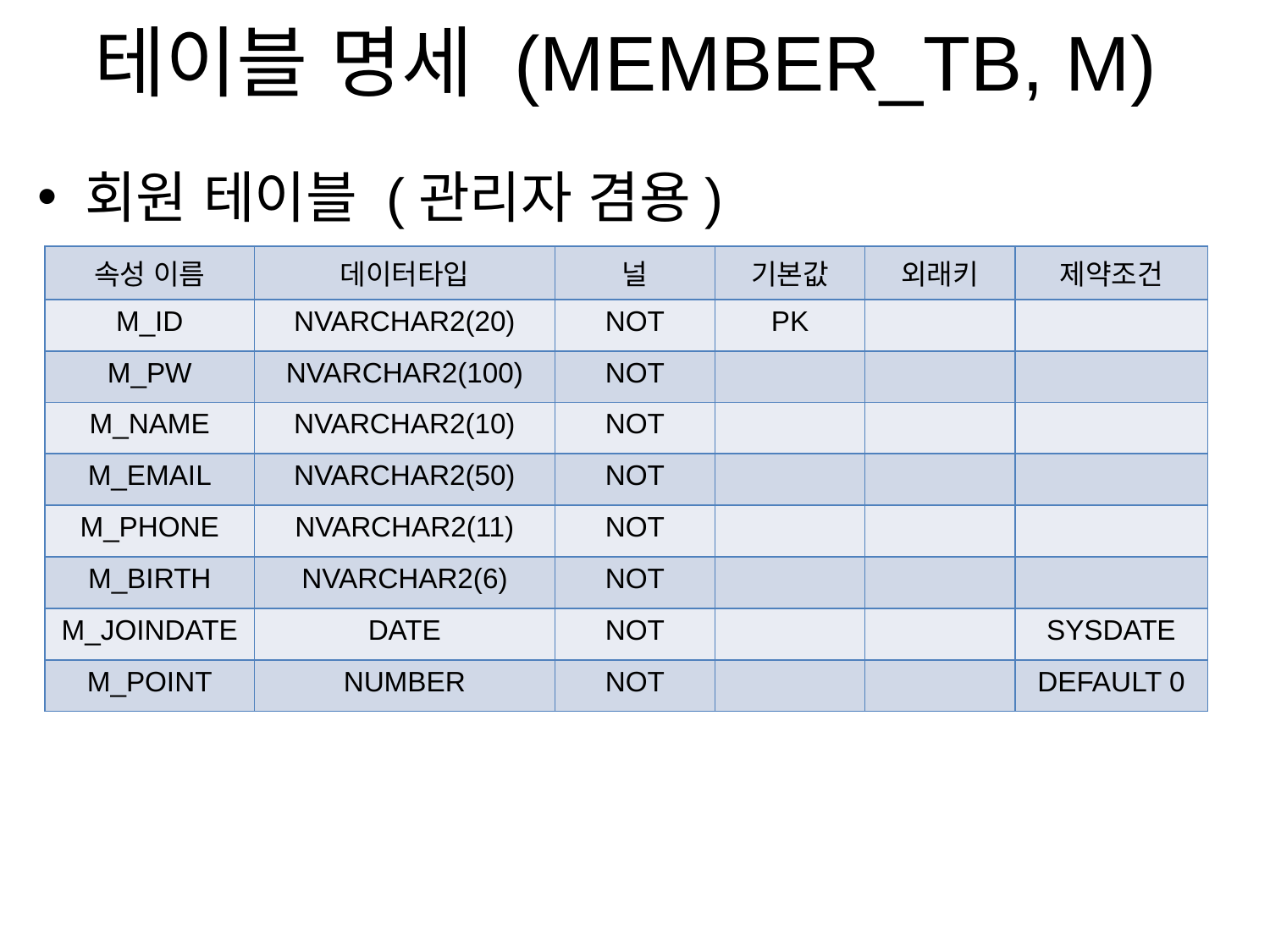

# 테이블 명세 (MEMBER_TB, M)
회원 테이블 (관리자 겸용)
| 속성 이름 | 데이터타입 | 널 | 기본값 | 외래키 | 제약조건 |
| --- | --- | --- | --- | --- | --- |
| M\_ID | NVARCHAR2(20) | NOT | PK |  |  |
| M\_PW | NVARCHAR2(100) | NOT |  |  |  |
| M\_NAME | NVARCHAR2(10) | NOT |  |  |  |
| M\_EMAIL | NVARCHAR2(50) | NOT |  |  |  |
| M\_PHONE | NVARCHAR2(11) | NOT |  |  |  |
| M\_BIRTH | NVARCHAR2(6) | NOT |  |  |  |
| M\_JOINDATE | DATE | NOT |  |  | SYSDATE |
| M\_POINT | NUMBER | NOT |  |  | DEFAULT 0 |